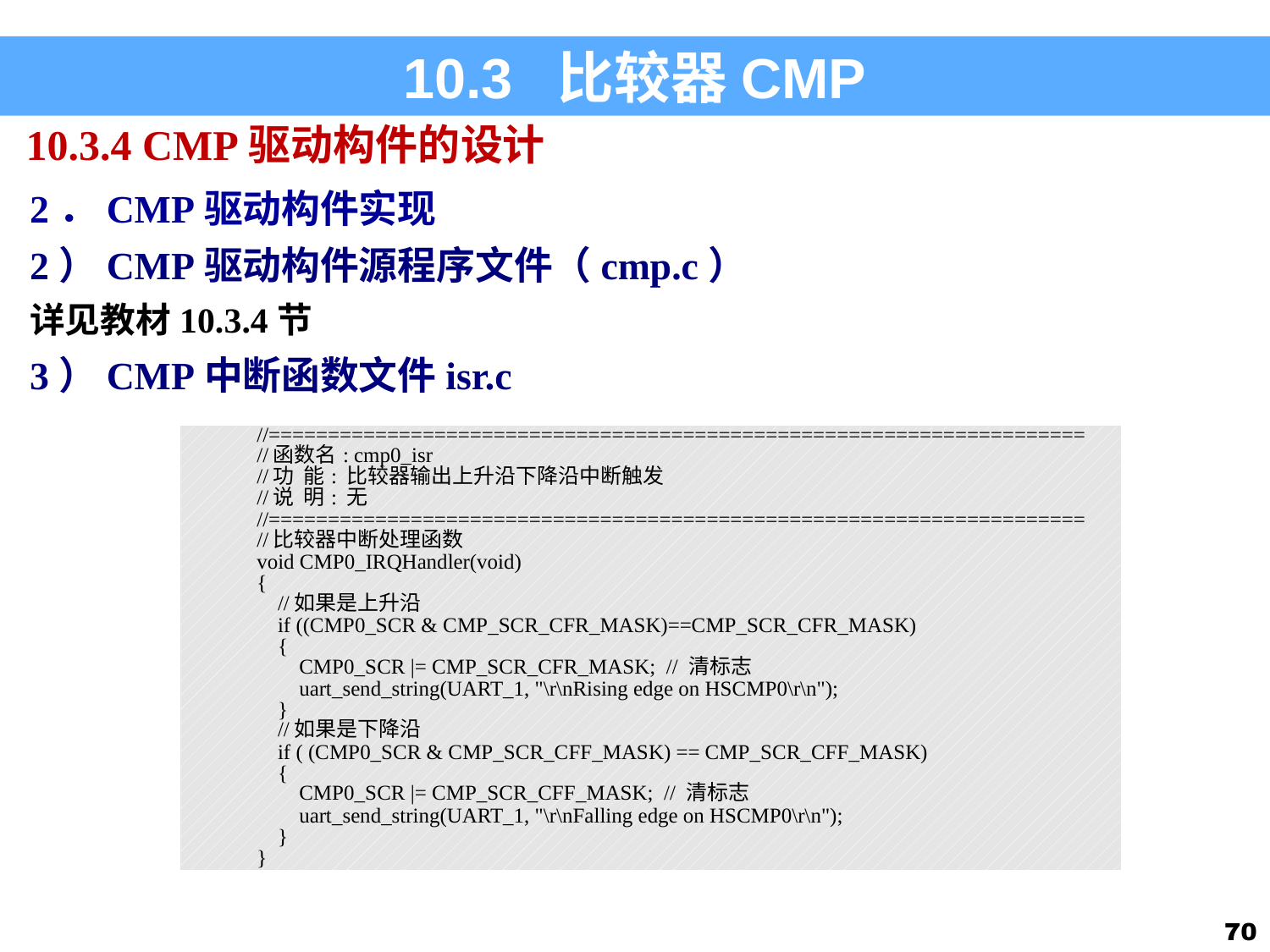

10.3  比较器CMP
10.3.4 CMP驱动构件的设计
2．CMP驱动构件实现
2）CMP驱动构件源程序文件（cmp.c）
详见教材10.3.4节
3）CMP中断函数文件isr.c

| //===================================================================== //函数名: cmp0\_isr //功 能: 比较器输出上升沿下降沿中断触发 //说 明: 无 //===================================================================== //比较器中断处理函数 void CMP0\_IRQHandler(void) { //如果是上升沿 if ((CMP0\_SCR & CMP\_SCR\_CFR\_MASK)==CMP\_SCR\_CFR\_MASK) { CMP0\_SCR |= CMP\_SCR\_CFR\_MASK; // 清标志 uart\_send\_string(UART\_1, "\r\nRising edge on HSCMP0\r\n"); } //如果是下降沿 if ( (CMP0\_SCR & CMP\_SCR\_CFF\_MASK) == CMP\_SCR\_CFF\_MASK) { CMP0\_SCR |= CMP\_SCR\_CFF\_MASK; // 清标志 uart\_send\_string(UART\_1, "\r\nFalling edge on HSCMP0\r\n"); } } |
| --- |
70